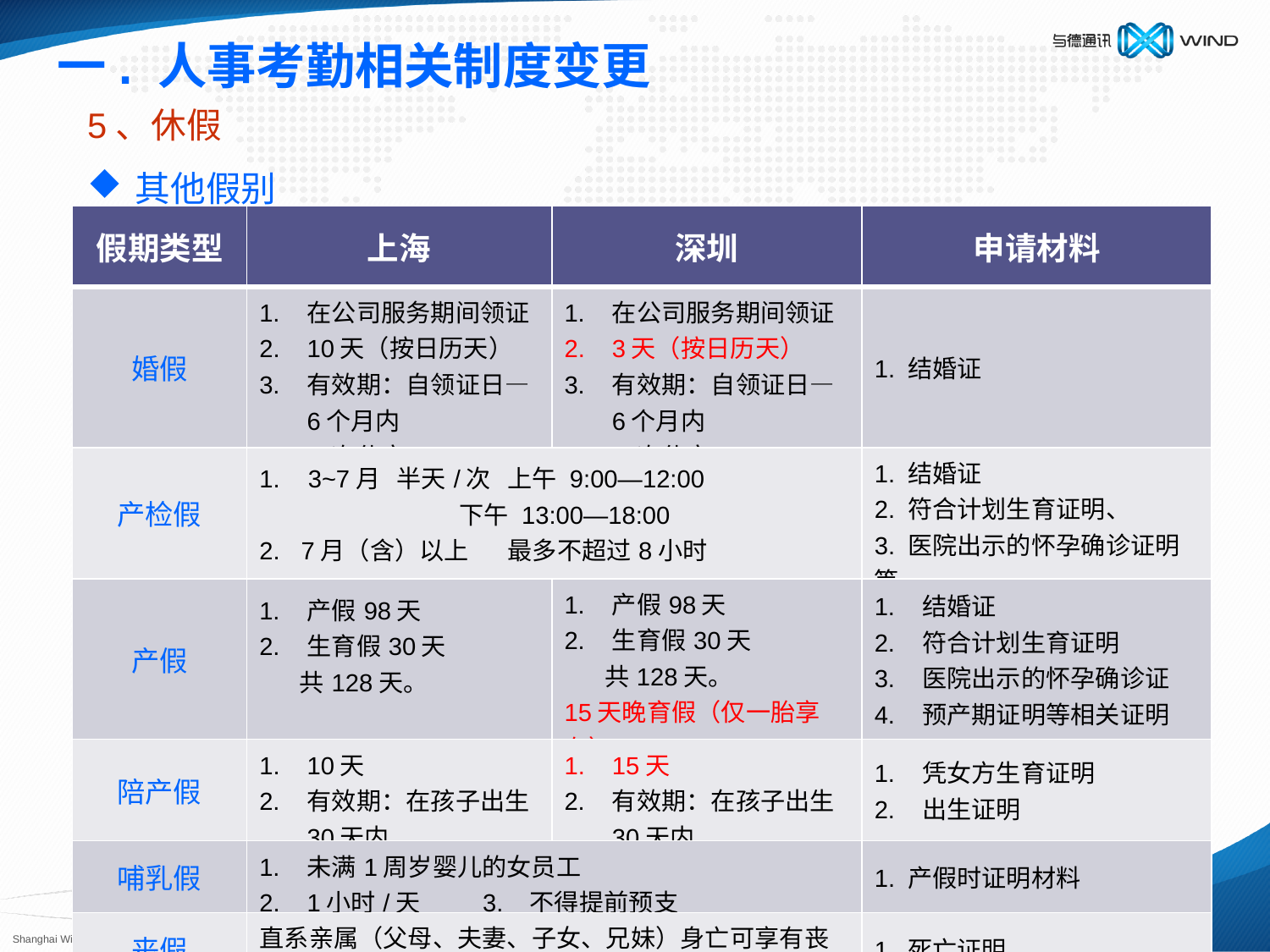

一. 人事考勤相关制度变更
5、休假
其他假别

| 假期类型 | 上海 | 深圳 | 申请材料 |
| --- | --- | --- | --- |
| 婚假 | 在公司服务期间领证 10天（按日历天） 有效期：自领证日—6个月内 一次休完 | 在公司服务期间领证 3天（按日历天） 有效期：自领证日—6个月内 一次休完 | 1. 结婚证 |
| 产检假 | 1. 3~7月 半天/次 上午 9:00—12:00 下午 13:00—18:00 2. 7月（含）以上 最多不超过8小时 |  | 1. 结婚证 2. 符合计划生育证明、 3. 医院出示的怀孕确诊证明等 |
| 产假 | 产假98天 生育假30天 共128天。 | 产假98天 生育假30天 共128天。 15天晚育假（仅一胎享有） | 结婚证 符合计划生育证明 医院出示的怀孕确诊证 预产期证明等相关证明 |
| 陪产假 | 10天 有效期：在孩子出生30天内 | 15天 有效期：在孩子出生30天内 | 凭女方生育证明 出生证明 |
| 哺乳假 | 未满1周岁婴儿的女员工 1小时/天 3. 不得提前预支 |  | 1. 产假时证明材料 |
| 丧假 | 直系亲属（父母、夫妻、子女、兄妹）身亡可享有丧假3天；非直系亲属可享有丧假1天。 |  | 1. 死亡证明 |